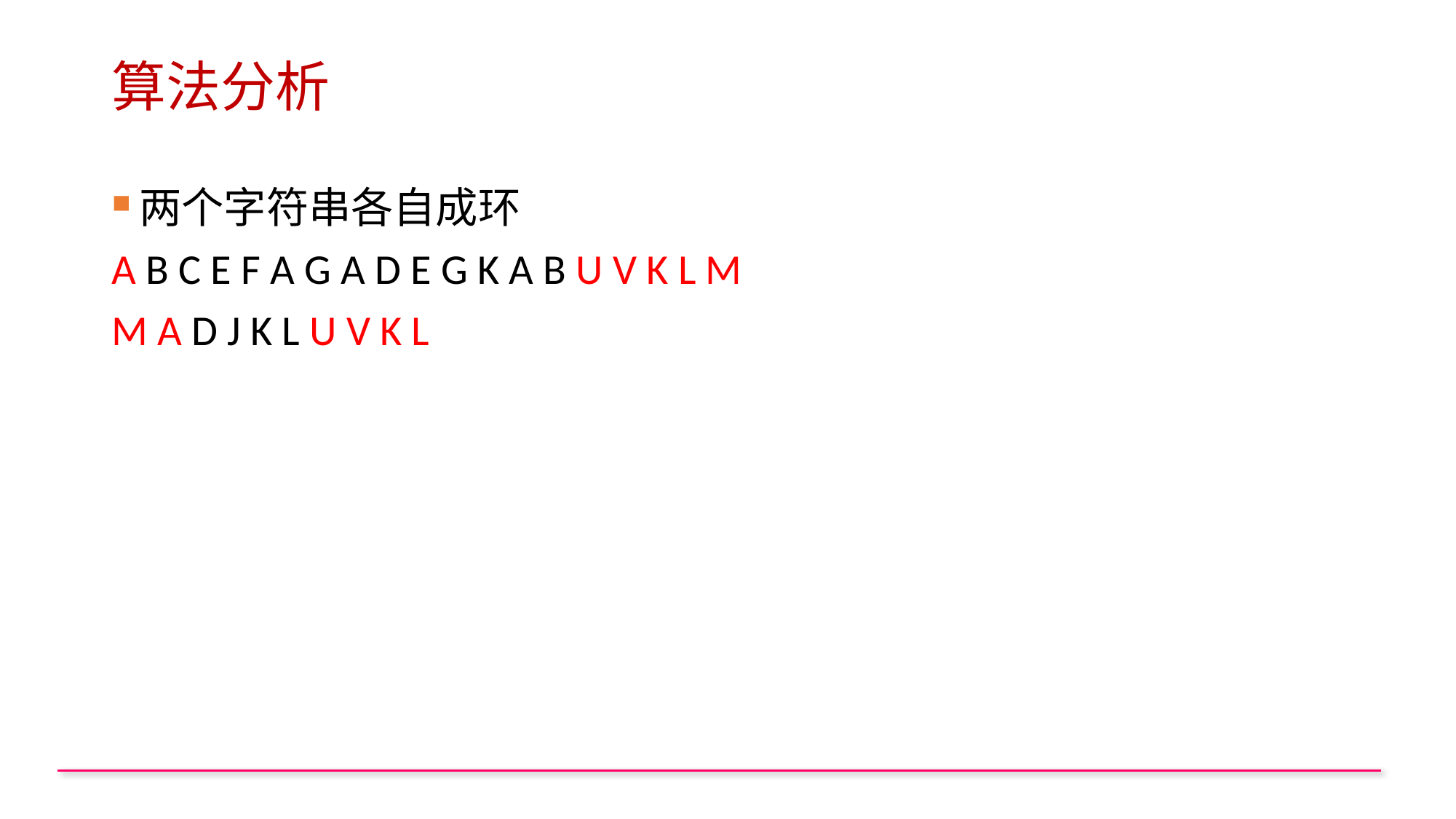

# 算法分析
两个字符串各自成环
A B C E F A G A D E G K A B U V K L M
M A D J K L U V K L